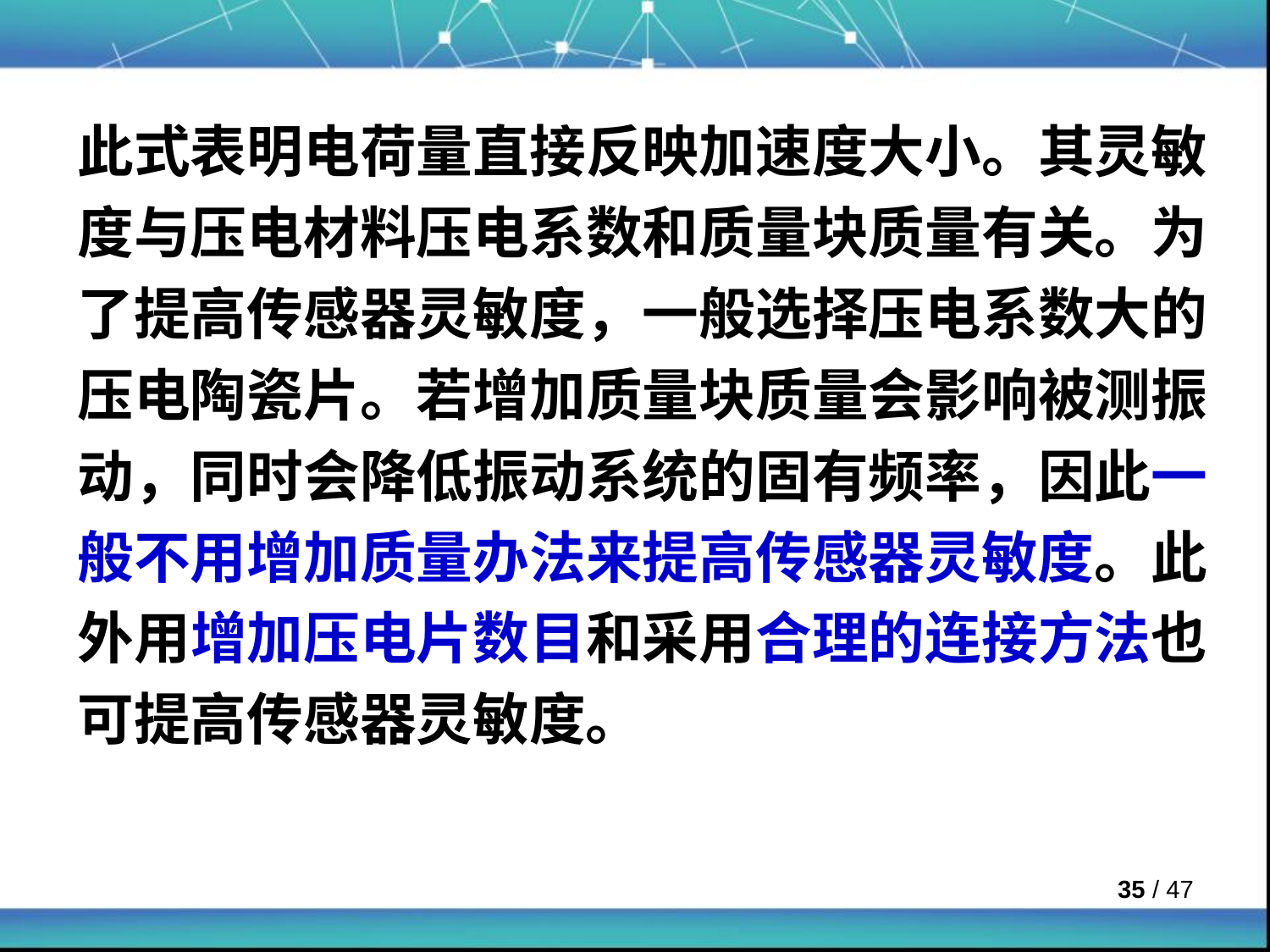

此式表明电荷量直接反映加速度大小。其灵敏度与压电材料压电系数和质量块质量有关。为了提高传感器灵敏度，一般选择压电系数大的压电陶瓷片。若增加质量块质量会影响被测振动，同时会降低振动系统的固有频率，因此一般不用增加质量办法来提高传感器灵敏度。此外用增加压电片数目和采用合理的连接方法也可提高传感器灵敏度。
35 / 47